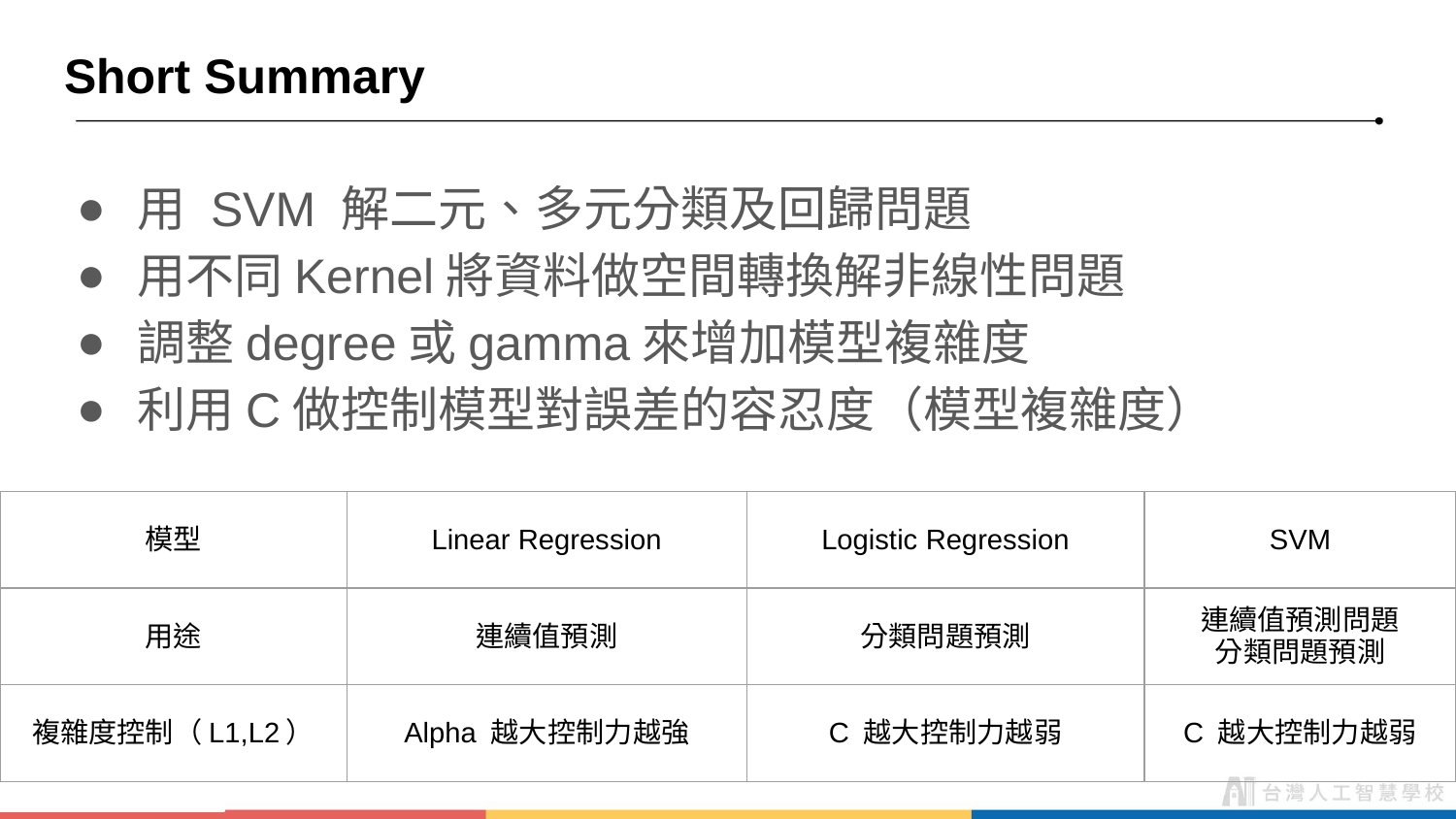

# Short Summary
用 SVM 解二元、多元分類及回歸問題
用不同Kernel將資料做空間轉換解非線性問題
調整degree或gamma來增加模型複雜度
利用C做控制模型對誤差的容忍度（模型複雜度）
| 模型 | Linear Regression | Logistic Regression | SVM |
| --- | --- | --- | --- |
| 用途 | 連續值預測 | 分類問題預測 | 連續值預測問題 分類問題預測 |
| 複雜度控制（L1,L2） | Alpha 越大控制力越強 | C 越大控制力越弱 | C 越大控制力越弱 |